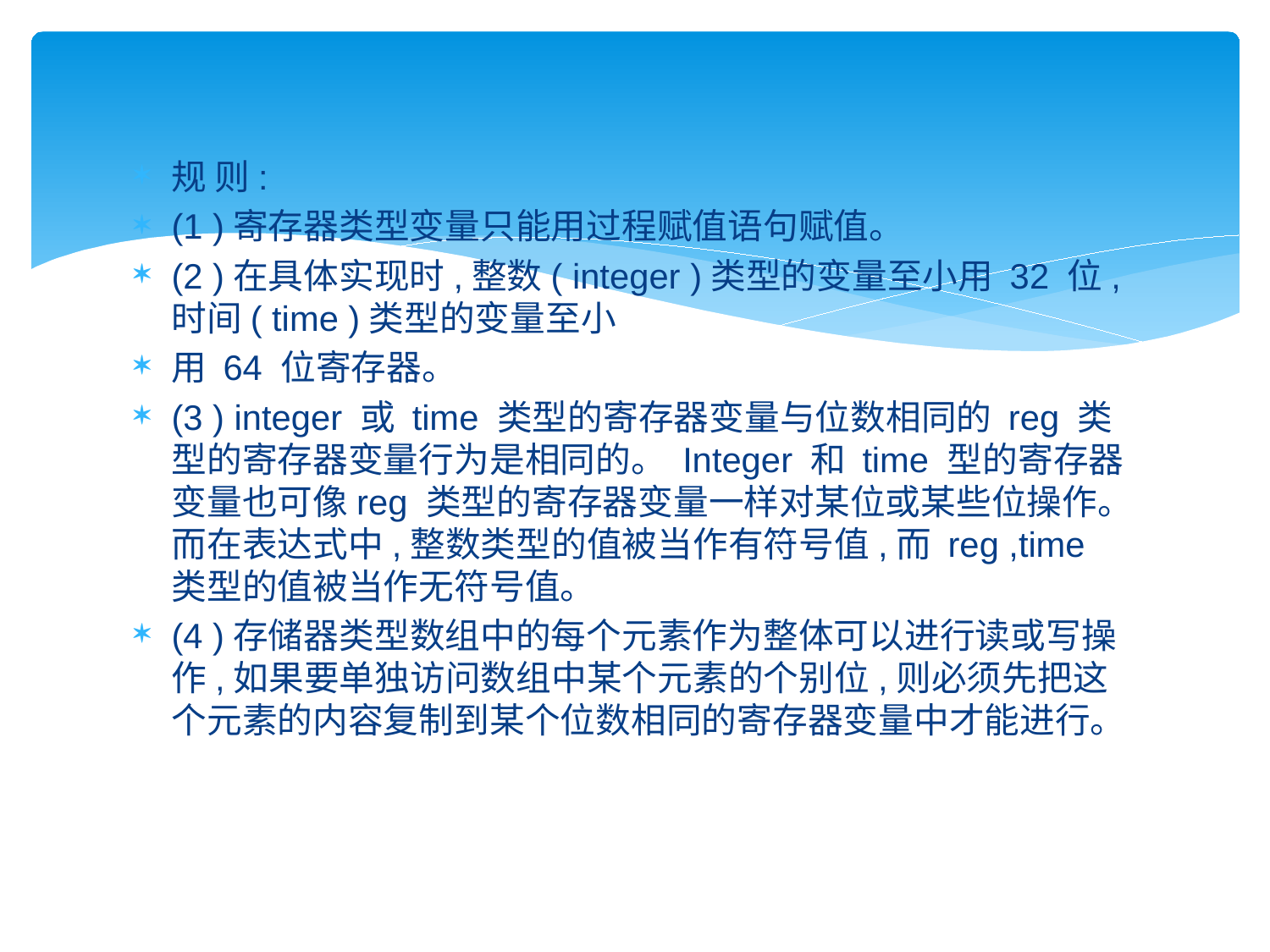

#
规 则:
(1 )寄存器类型变量只能用过程赋值语句赋值。
(2 )在具体实现时,整数( integer )类型的变量至小用 32 位,时间( time )类型的变量至小
用 64 位寄存器。
(3 ) integer 或 time 类型的寄存器变量与位数相同的 reg 类型的寄存器变量行为是相同的。 Integer 和 time 型的寄存器变量也可像reg 类型的寄存器变量一样对某位或某些位操作。而在表达式中,整数类型的值被当作有符号值,而 reg ,time 类型的值被当作无符号值。
(4 )存储器类型数组中的每个元素作为整体可以进行读或写操作,如果要单独访问数组中某个元素的个别位,则必须先把这个元素的内容复制到某个位数相同的寄存器变量中才能进行。